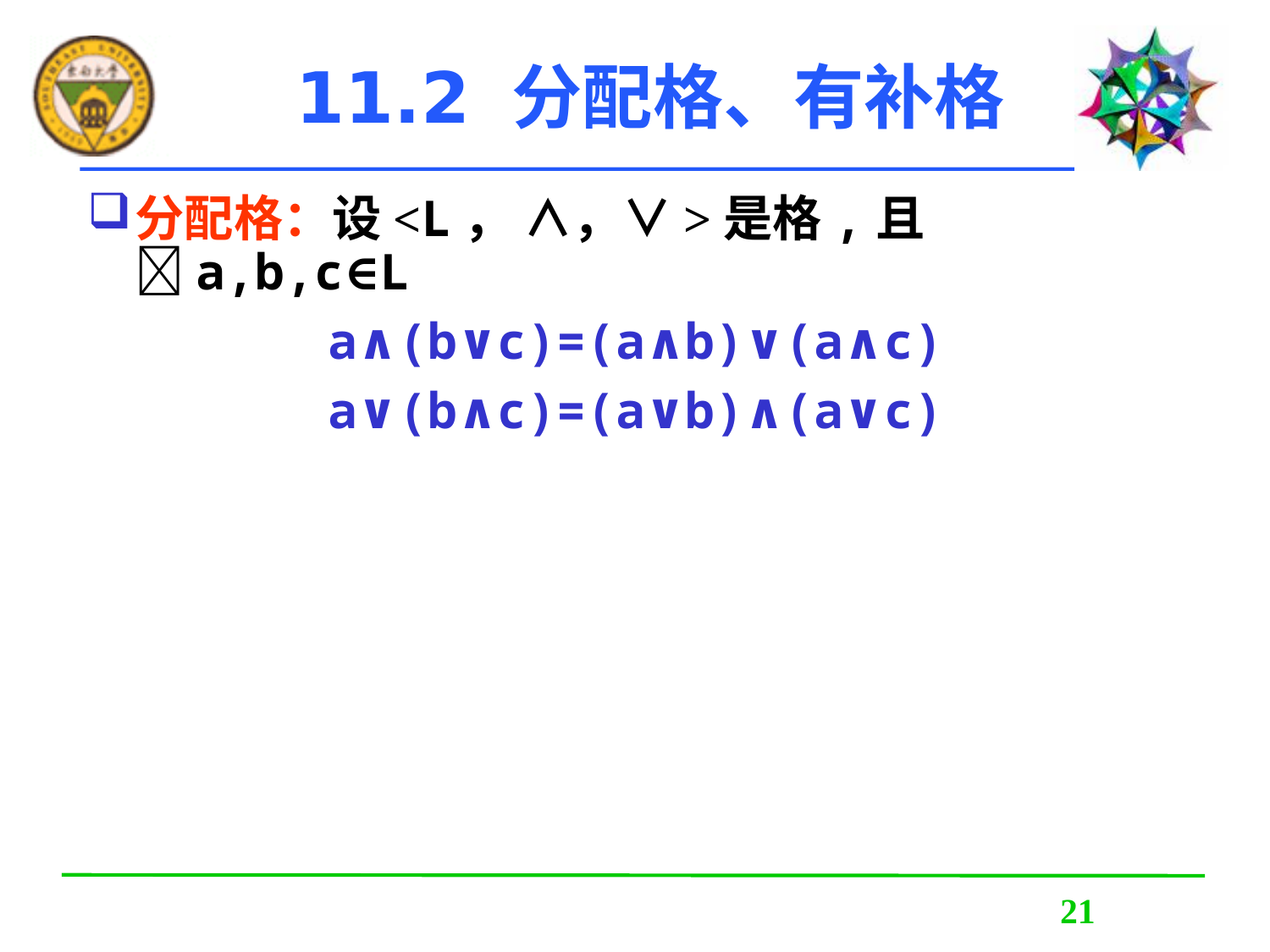

# 11.2 分配格、有补格
分配格：设<L， ∧，∨>是格,且∀a,b,c∈L
a∧(b∨c)=(a∧b)∨(a∧c)
a∨(b∧c)=(a∨b)∧(a∨c)